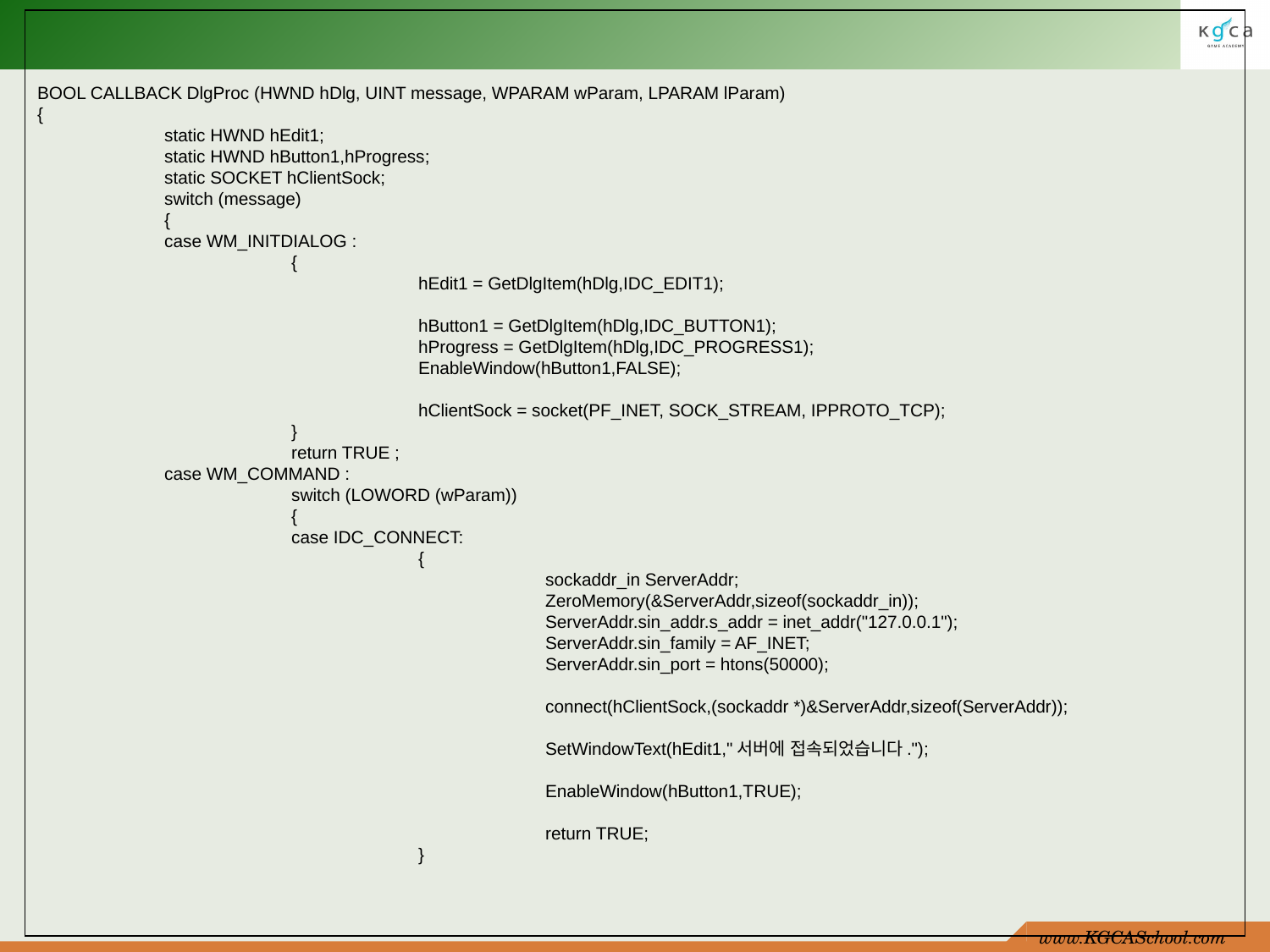

BOOL CALLBACK DlgProc (HWND hDlg, UINT message, WPARAM wParam, LPARAM lParam)
{
	static HWND hEdit1;
	static HWND hButton1,hProgress;
	static SOCKET hClientSock;
	switch (message)
	{
	case WM_INITDIALOG :
		{
			hEdit1 = GetDlgItem(hDlg,IDC_EDIT1);

			hButton1 = GetDlgItem(hDlg,IDC_BUTTON1);
			hProgress = GetDlgItem(hDlg,IDC_PROGRESS1);
			EnableWindow(hButton1,FALSE);

			hClientSock = socket(PF_INET, SOCK_STREAM, IPPROTO_TCP);
		}
		return TRUE ;
	case WM_COMMAND :
		switch (LOWORD (wParam))
		{
		case IDC_CONNECT:
			{
				sockaddr_in ServerAddr;
				ZeroMemory(&ServerAddr,sizeof(sockaddr_in));
				ServerAddr.sin_addr.s_addr = inet_addr("127.0.0.1");
				ServerAddr.sin_family = AF_INET;
				ServerAddr.sin_port = htons(50000);

				connect(hClientSock,(sockaddr *)&ServerAddr,sizeof(ServerAddr));

				SetWindowText(hEdit1,"서버에 접속되었습니다.");

				EnableWindow(hButton1,TRUE);

				return TRUE;
			}